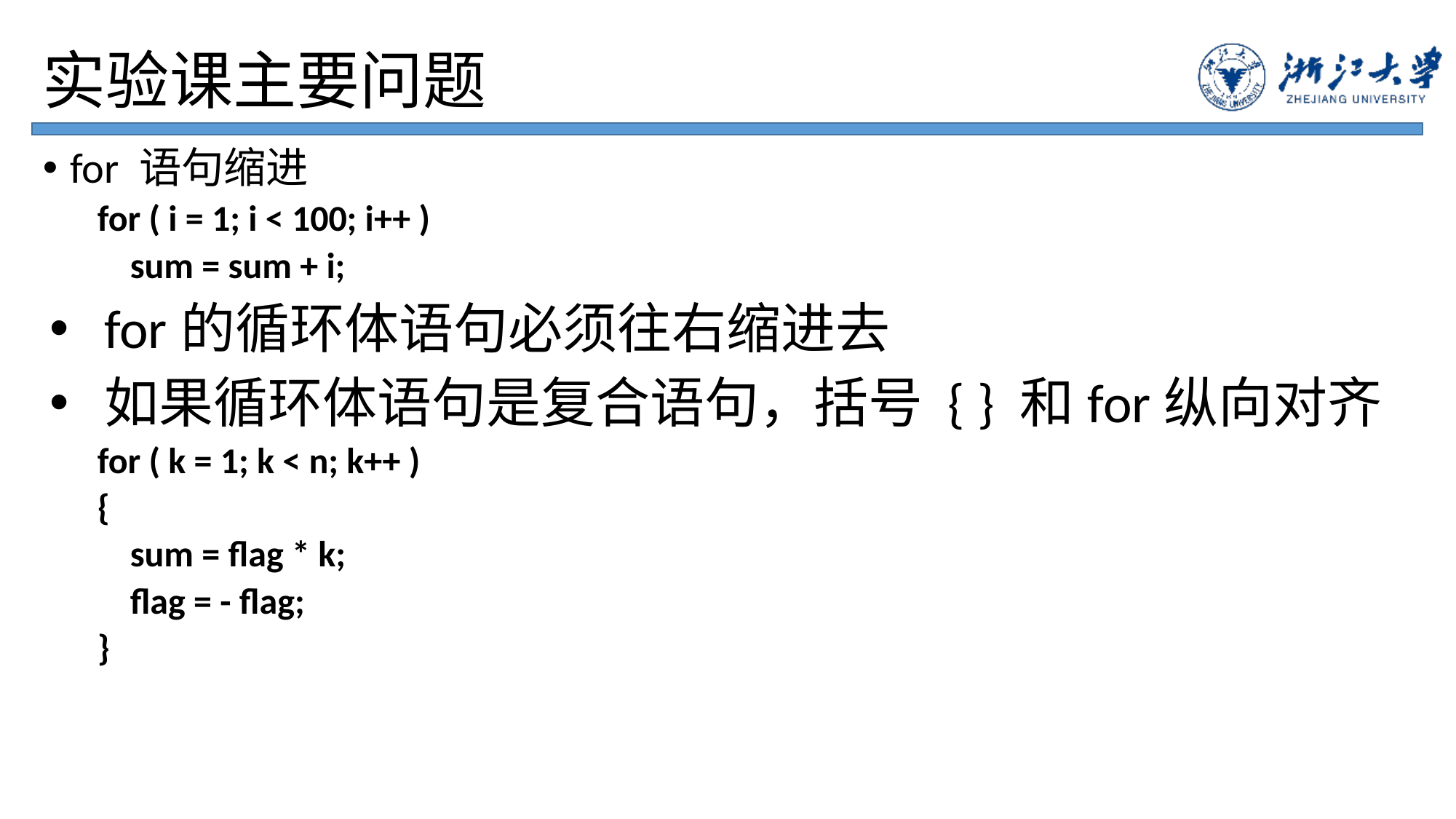

# 实验课主要问题
for 语句缩进
for ( i = 1; i < 100; i++ )
    sum = sum + i;
for的循环体语句必须往右缩进去
如果循环体语句是复合语句，括号 { } 和for纵向对齐
for ( k = 1; k < n; k++ )
{
    sum = flag * k;
    flag = - flag;
}

4